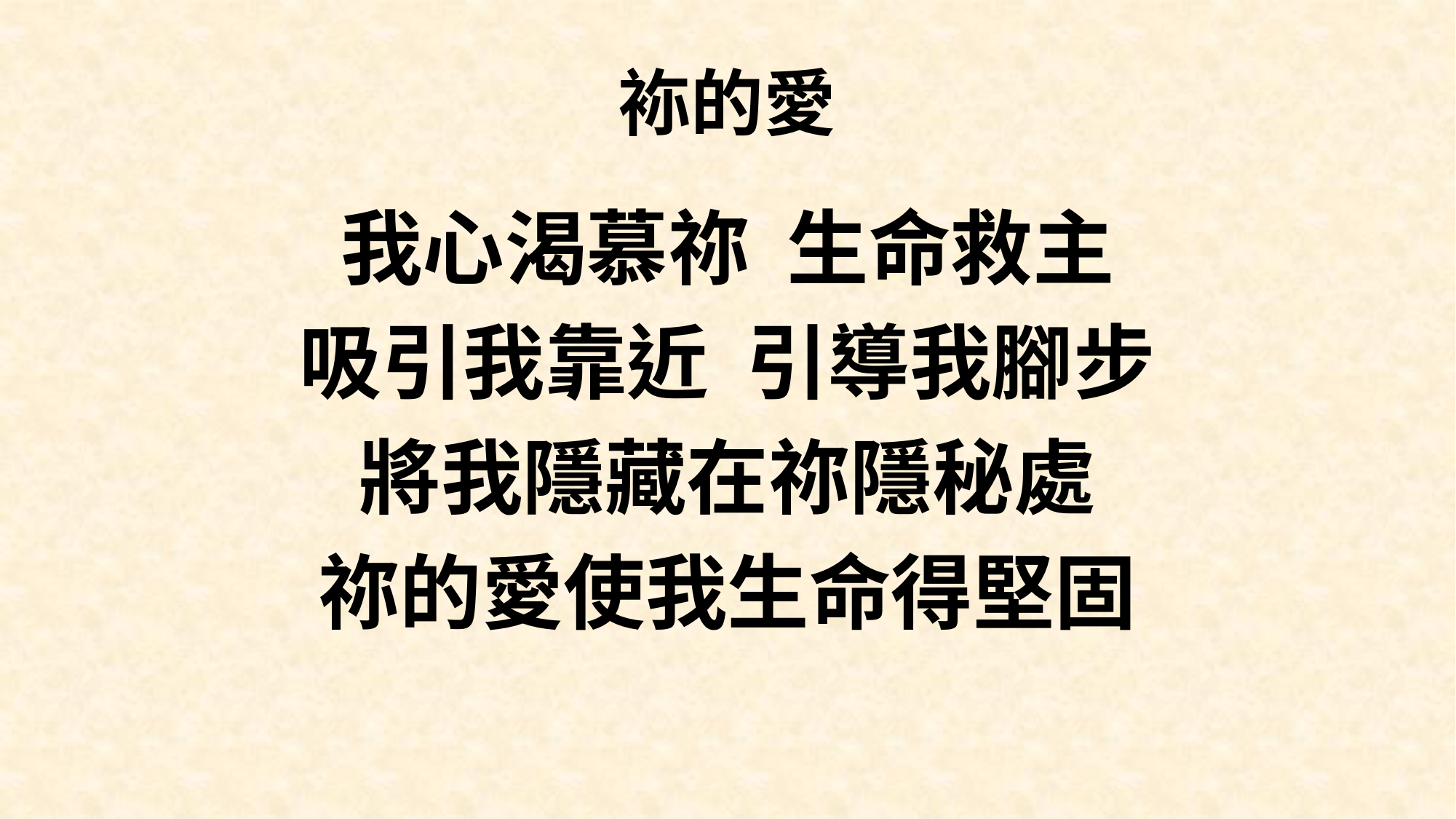

# 袮的愛
我心渴慕祢  生命救主
吸引我靠近  引導我腳步
將我隱藏在祢隱秘處
祢的愛使我生命得堅固